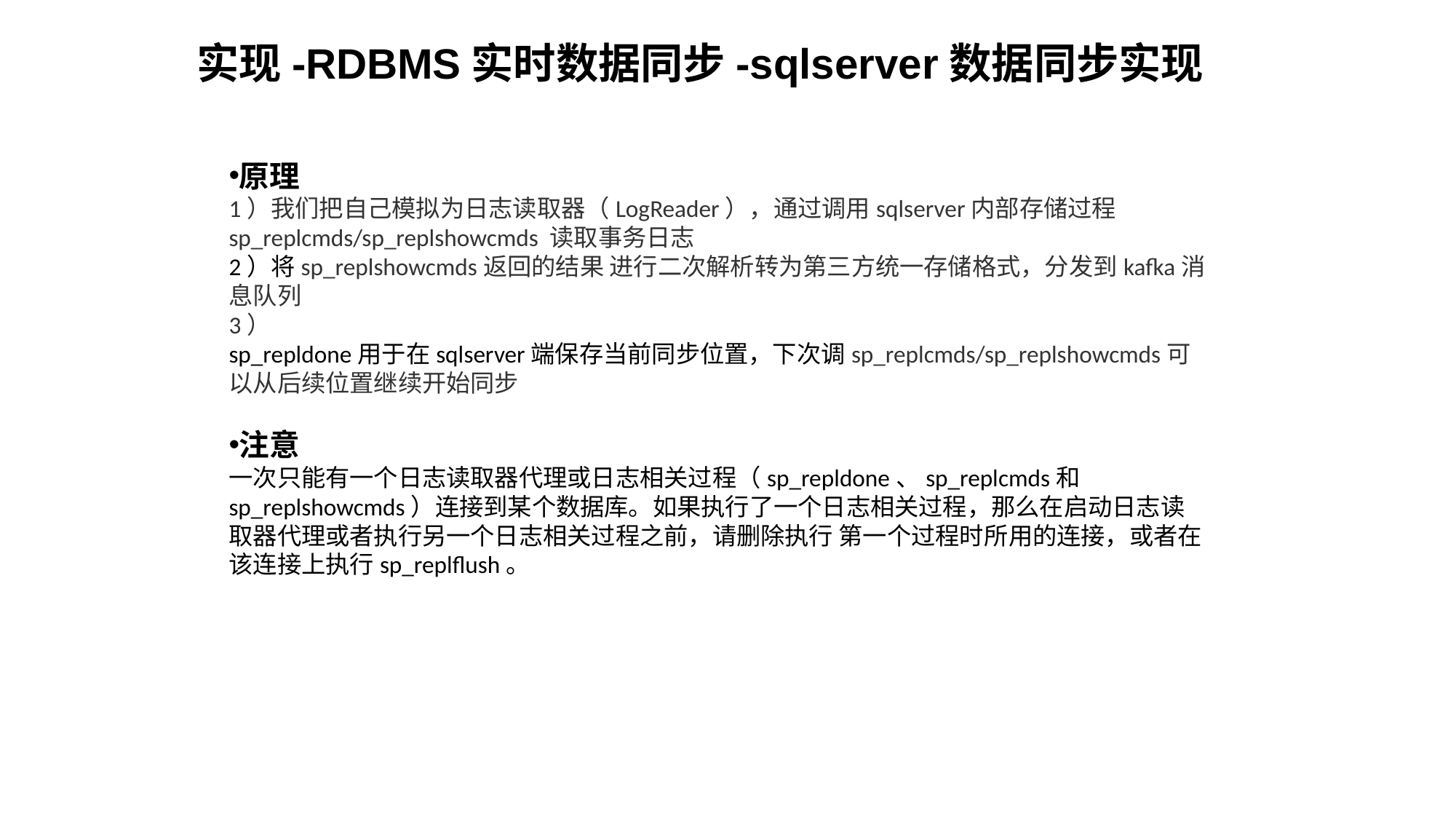

实现-RDBMS实时数据同步-sqlserver数据同步实现
原理
1）我们把自己模拟为日志读取器（LogReader），通过调用sqlserver内部存储过程sp_replcmds/sp_replshowcmds 读取事务日志
2）将sp_replshowcmds返回的结果 进行二次解析转为第三方统一存储格式，分发到kafka消息队列
3） sp_repldone用于在sqlserver端保存当前同步位置，下次调sp_replcmds/sp_replshowcmds可以从后续位置继续开始同步

注意
一次只能有一个日志读取器代理或日志相关过程（sp_repldone、sp_replcmds和 sp_replshowcmds）连接到某个数据库。如果执行了一个日志相关过程，那么在启动日志读取器代理或者执行另一个日志相关过程之前，请删除执行 第一个过程时所用的连接，或者在该连接上执行sp_replflush。